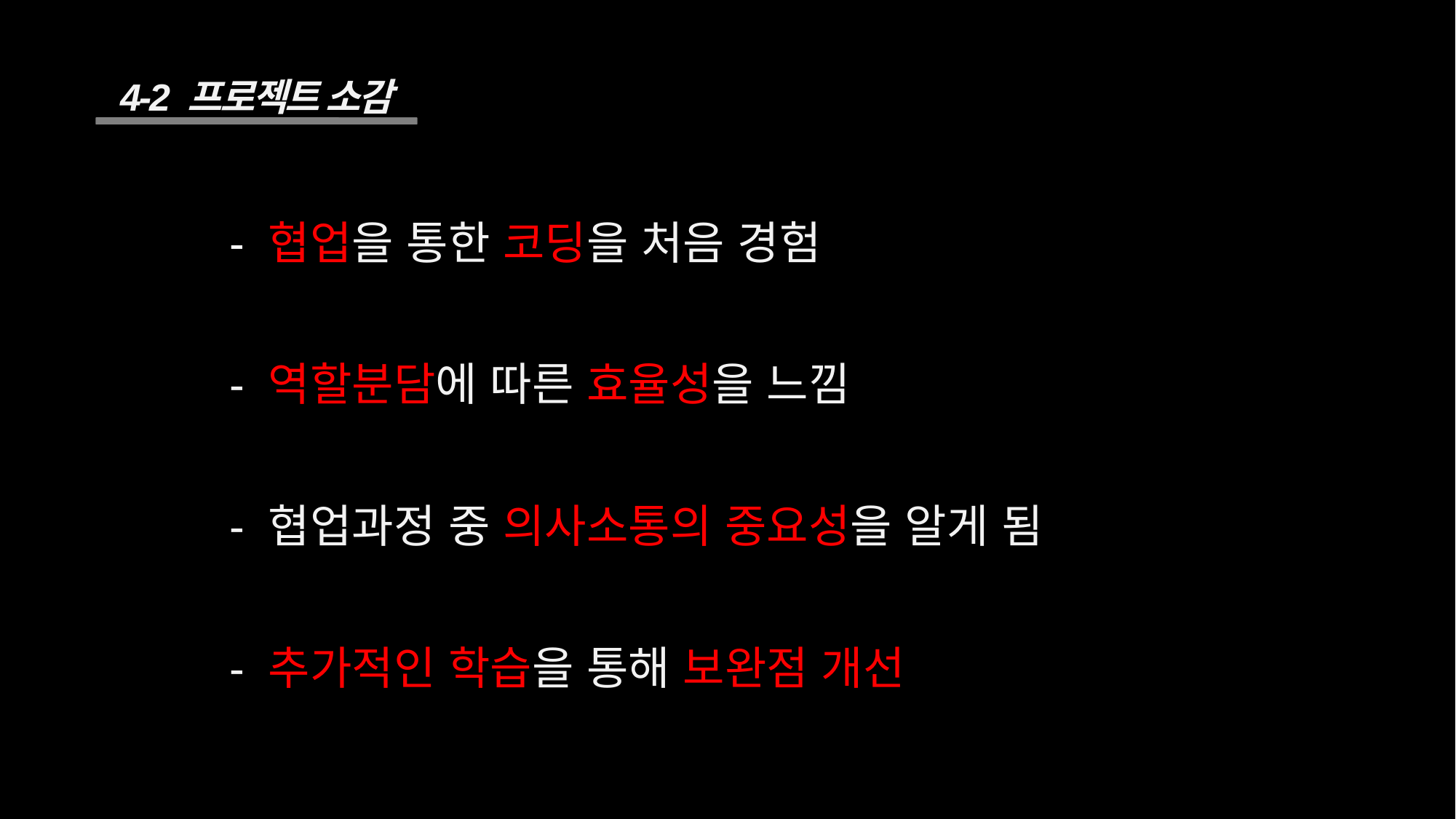

4-2 프로젝트 소감

- 협업을 통한 코딩을 처음 경험

- 역할분담에 따른 효율성을 느낌

- 협업과정 중 의사소통의 중요성을 알게 됨

- 추가적인 학습을 통해 보완점 개선